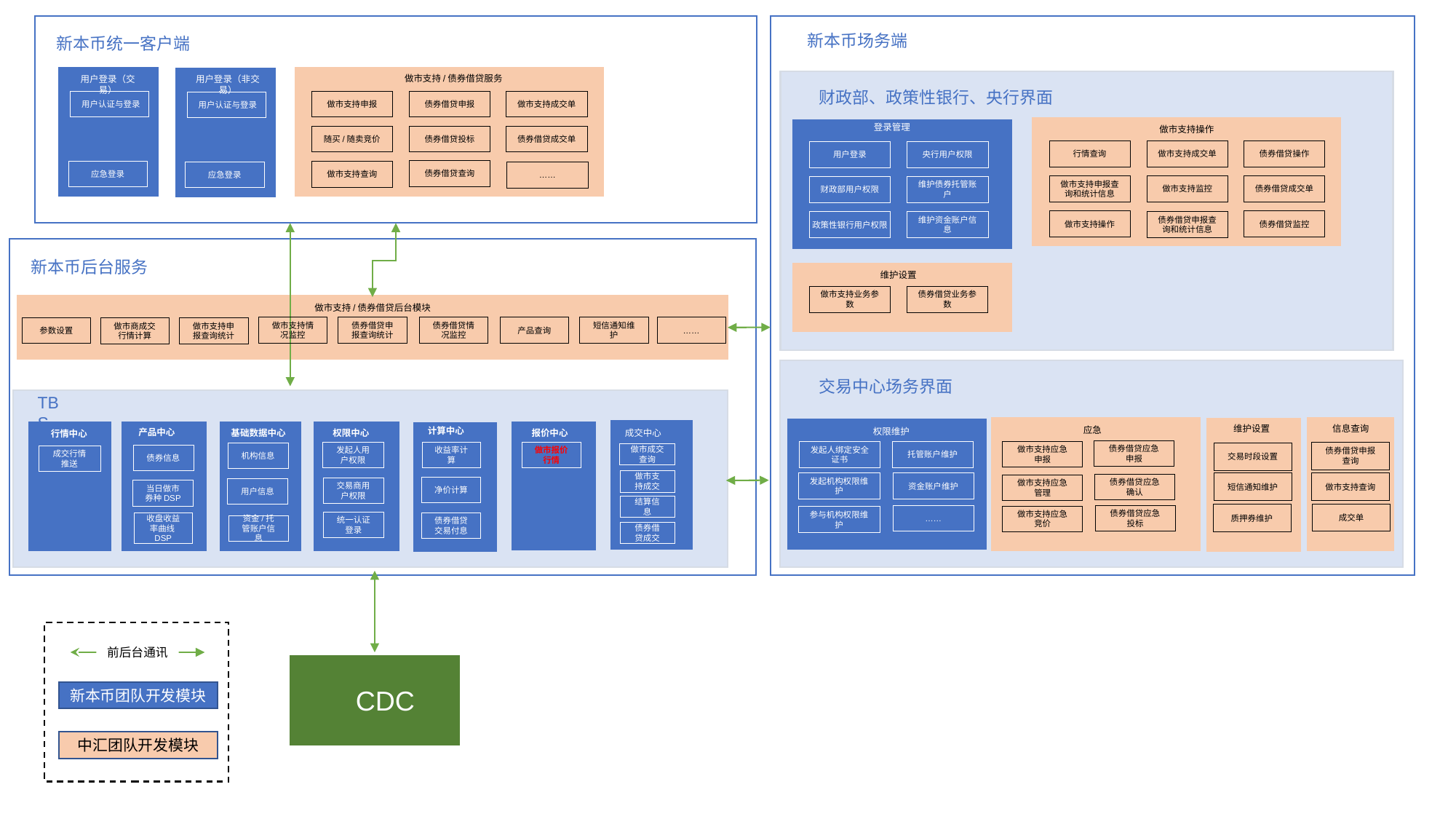

新本币场务端
新本币统一客户端
做市支持/债券借贷服务

做市支持成交单
做市支持申报
债券借贷申报
债券借贷成交单
随买/随卖竞价
债券借贷投标
债券借贷查询
做市支持查询

用户登录（交易）

用户认证与登录
应急登录
用户登录（非交易）

用户认证与登录
应急登录

财政部、政策性银行、央行界面
登录管理

用户登录
央行用户权限
财政部用户权限
维护债券托管账户

维护资金账户信息
政策性银行用户权限

做市支持操作
债券借贷操作
行情查询
做市支持成交单
债券借贷成交单
做市支持申报查询和统计信息
做市支持监控
债券借贷监控
做市支持操作
债券借贷申报查询和统计信息
……

新本币后台服务

维护设置
做市支持业务参数
债券借贷业务参数

做市支持/债券借贷后台模块
参数设置
短信通知维护
……
产品查询
债券借贷申报查询统计
债券借贷情况监控
做市支持情况监控
做市商成交行情计算
做市支持申报查询统计

交易中心场务界面
TBS

计算中心

收益率计算
净价计算
债券借贷交易付息
产品中心

债券信息
当日做市券种DSP
收盘收益率曲线DSP

成交中心
做市成交查询
做市支持成交
结算信息
权限中心

基础数据中心

资金/托管账户信息
行情中心

成交行情推送
维护设置
信息查询

应急
债券借贷应急申报
做市支持应急申报
债券借贷应急确认
做市支持应急管理
债券借贷应急投标
做市支持应急竞价

权限维护
报价中心

托管账户维护
发起人绑定安全证书
发起人用户权限
做市报价行情
债券借贷申报查询
机构信息
交易时段设置
发起机构权限维护
资金账户维护
做市支持查询
短信通知维护
交易商用户权限
用户信息
成交单
质押券维护
……
参与机构权限维护
统一认证登录
债券借贷成交

前后台通讯
新本币团队开发模块
中汇团队开发模块
CDC